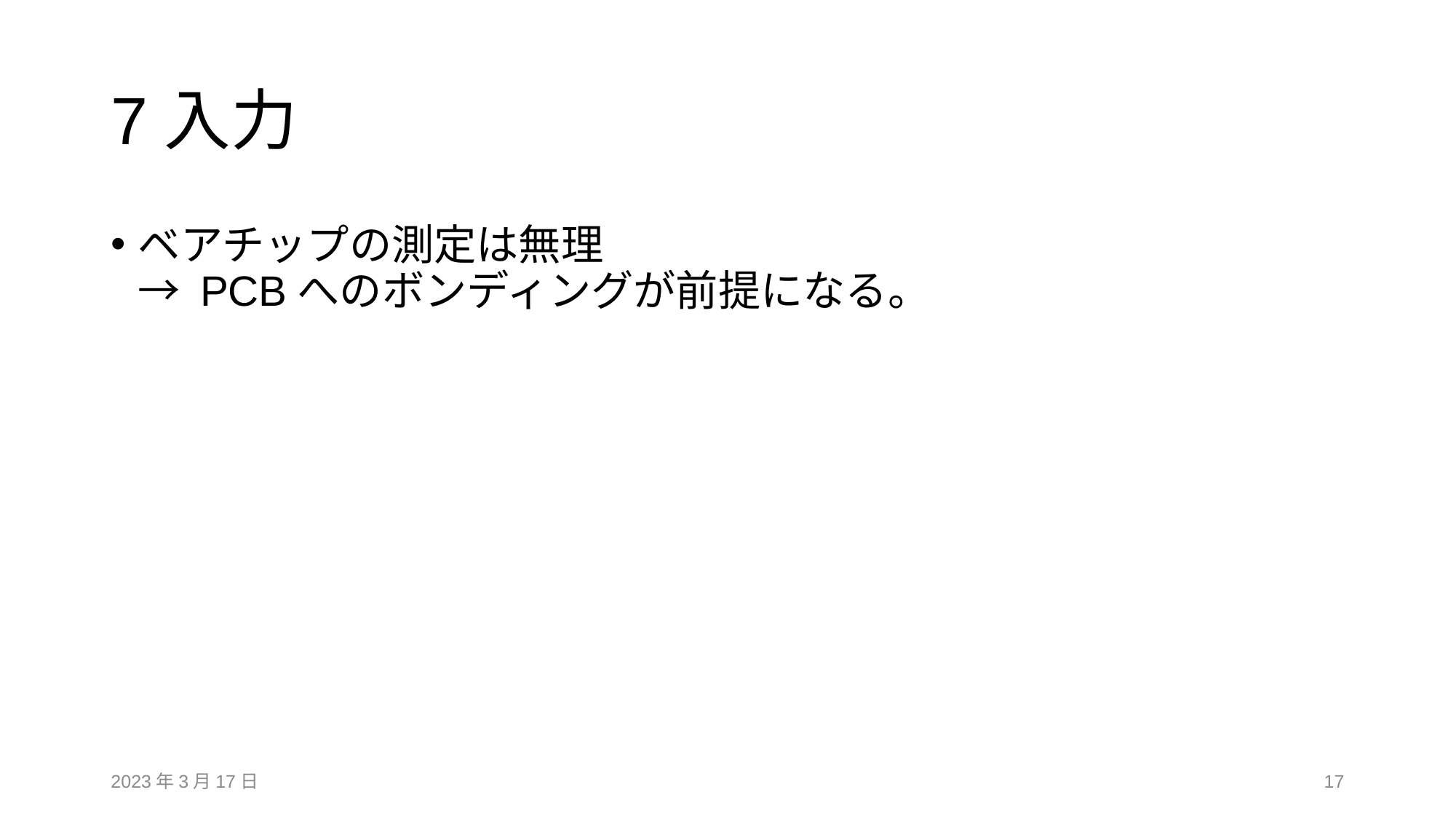

# 7入力
ベアチップの測定は無理
→ PCBへのボンディングが前提になる。
2023年3月17日
17